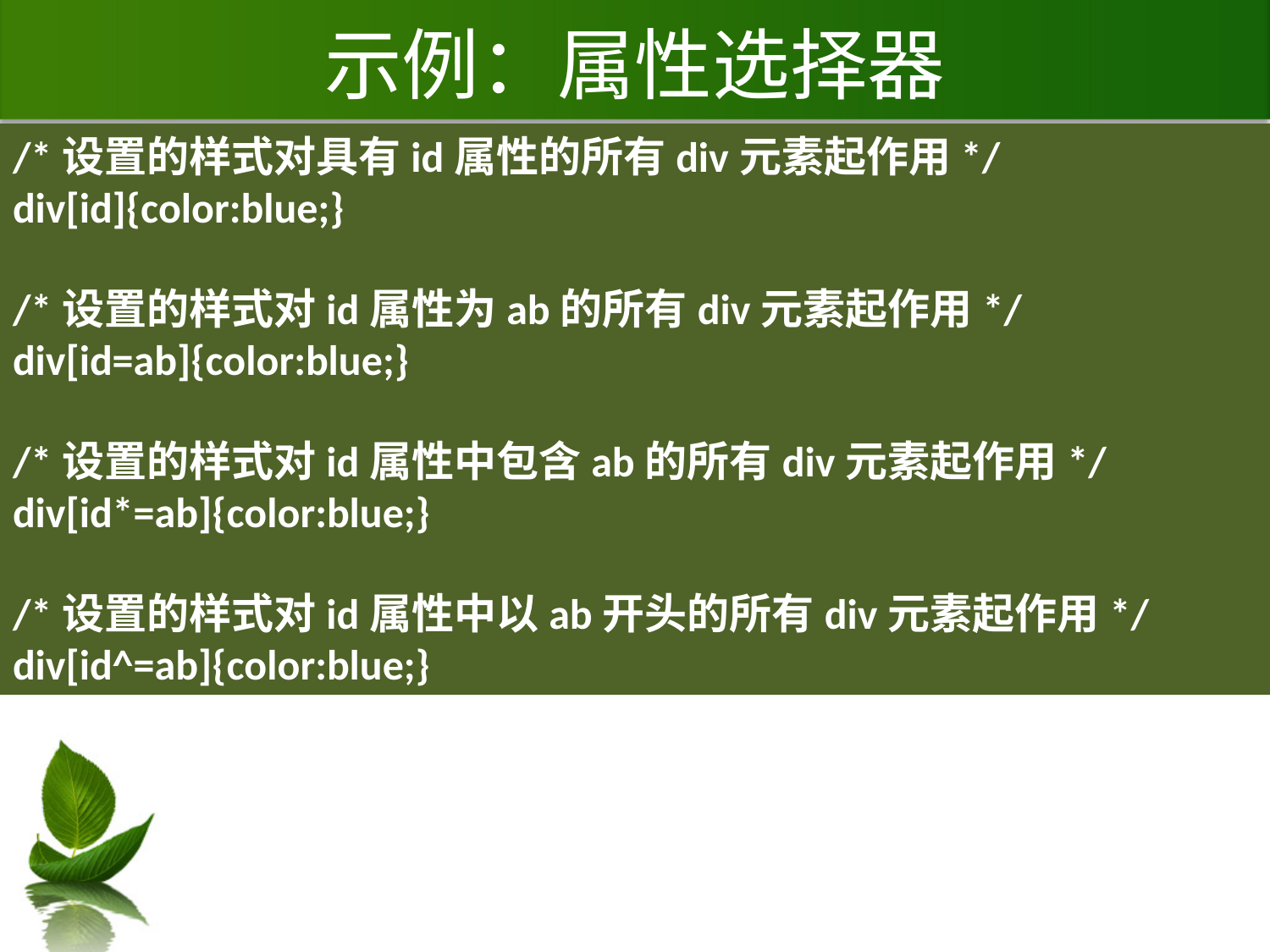

# 示例：属性选择器
/*设置的样式对具有id属性的所有div元素起作用*/
div[id]{color:blue;}

/*设置的样式对id属性为ab的所有div元素起作用*/
div[id=ab]{color:blue;}

/*设置的样式对id属性中包含ab的所有div元素起作用*/
div[id*=ab]{color:blue;}

/*设置的样式对id属性中以ab开头的所有div元素起作用*/
div[id^=ab]{color:blue;}